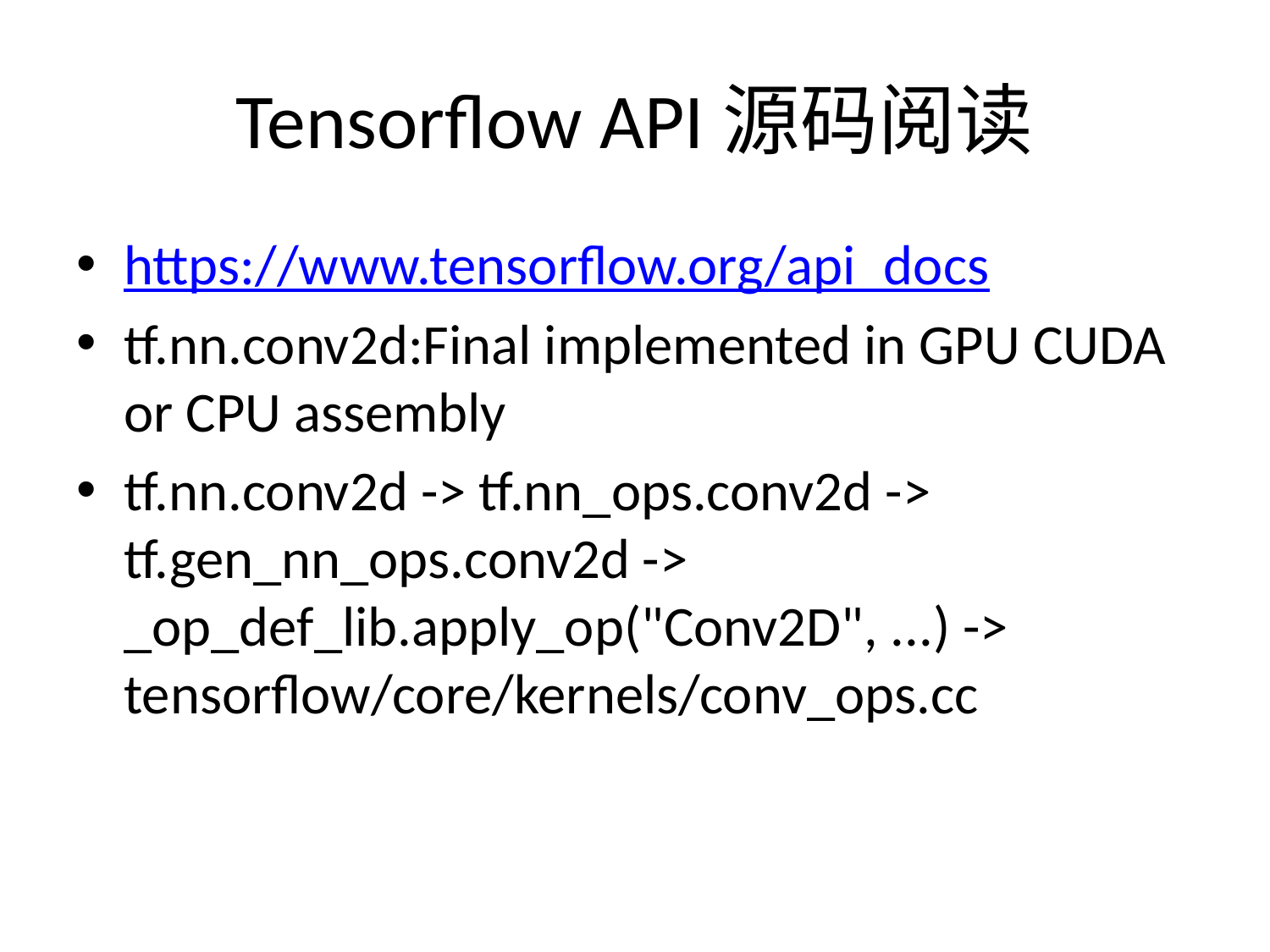

# Tensorflow API源码阅读
https://www.tensorflow.org/api_docs
tf.nn.conv2d:Final implemented in GPU CUDA or CPU assembly
tf.nn.conv2d -> tf.nn_ops.conv2d -> tf.gen_nn_ops.conv2d -> _op_def_lib.apply_op("Conv2D", ...) -> tensorflow/core/kernels/conv_ops.cc